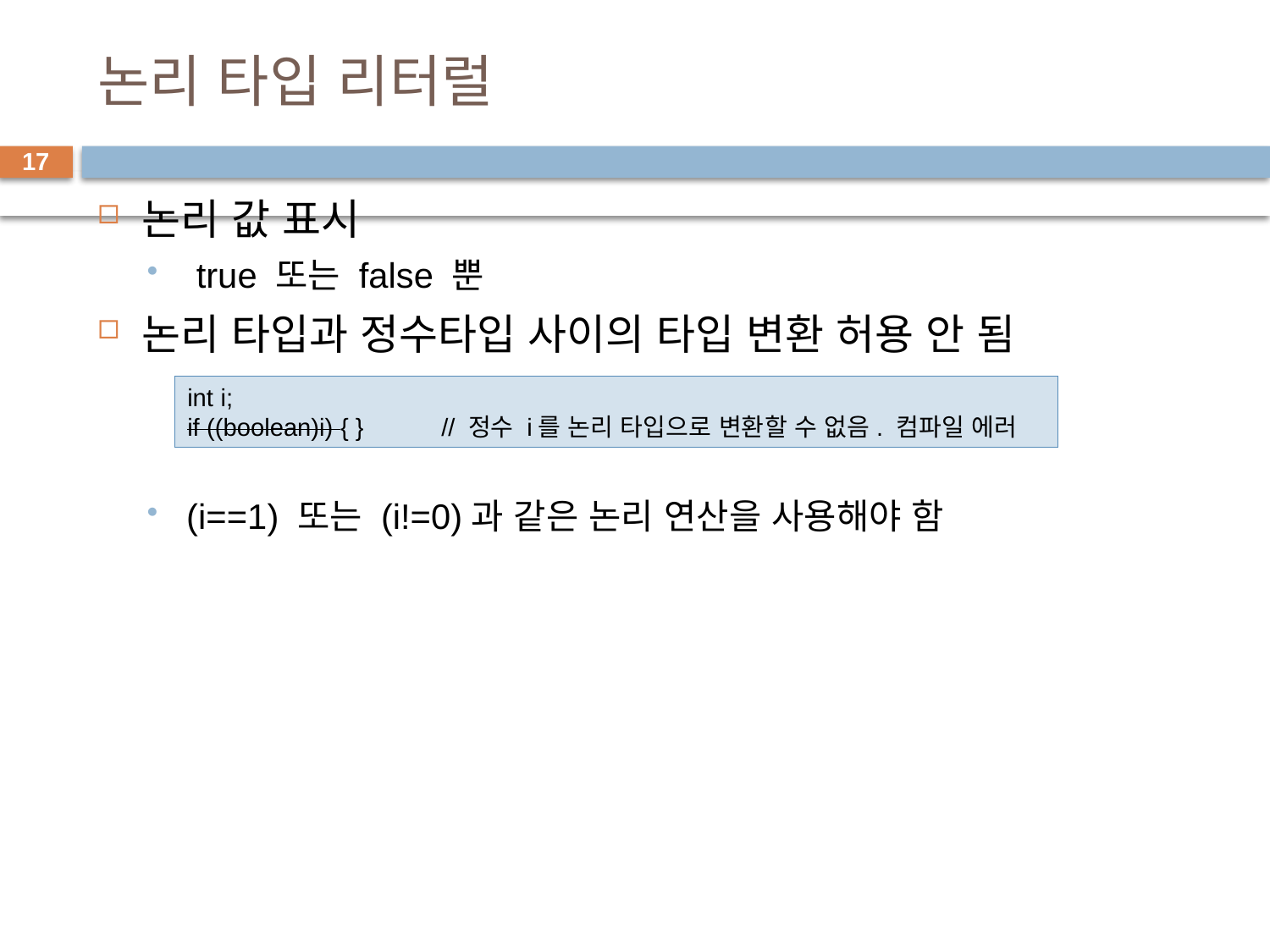

# 논리 타입 리터럴
17
논리 값 표시
 true 또는 false 뿐
논리 타입과 정수타입 사이의 타입 변환 허용 안 됨

(i==1) 또는 (i!=0)과 같은 논리 연산을 사용해야 함
int i;
if ((boolean)i) { }	// 정수 i를 논리 타입으로 변환할 수 없음. 컴파일 에러